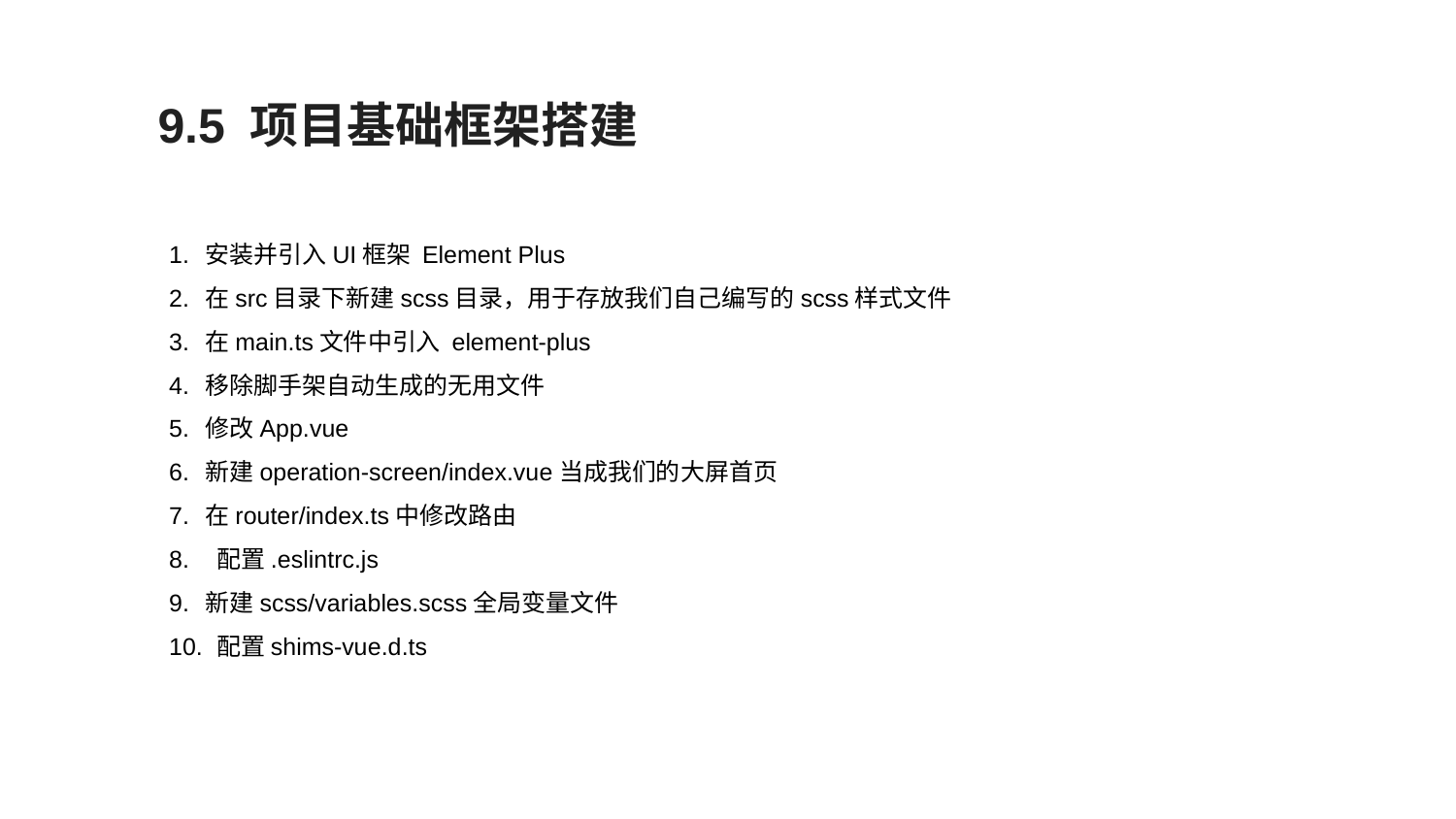

9.5 项目基础框架搭建
安装并引入UI框架 Element Plus
在src目录下新建scss目录，用于存放我们自己编写的scss样式文件
在main.ts文件中引入 element-plus
移除脚手架自动生成的无用文件
修改App.vue
新建operation-screen/index.vue当成我们的大屏首页
在router/index.ts中修改路由
 配置.eslintrc.js
新建scss/variables.scss全局变量文件
 配置shims-vue.d.ts